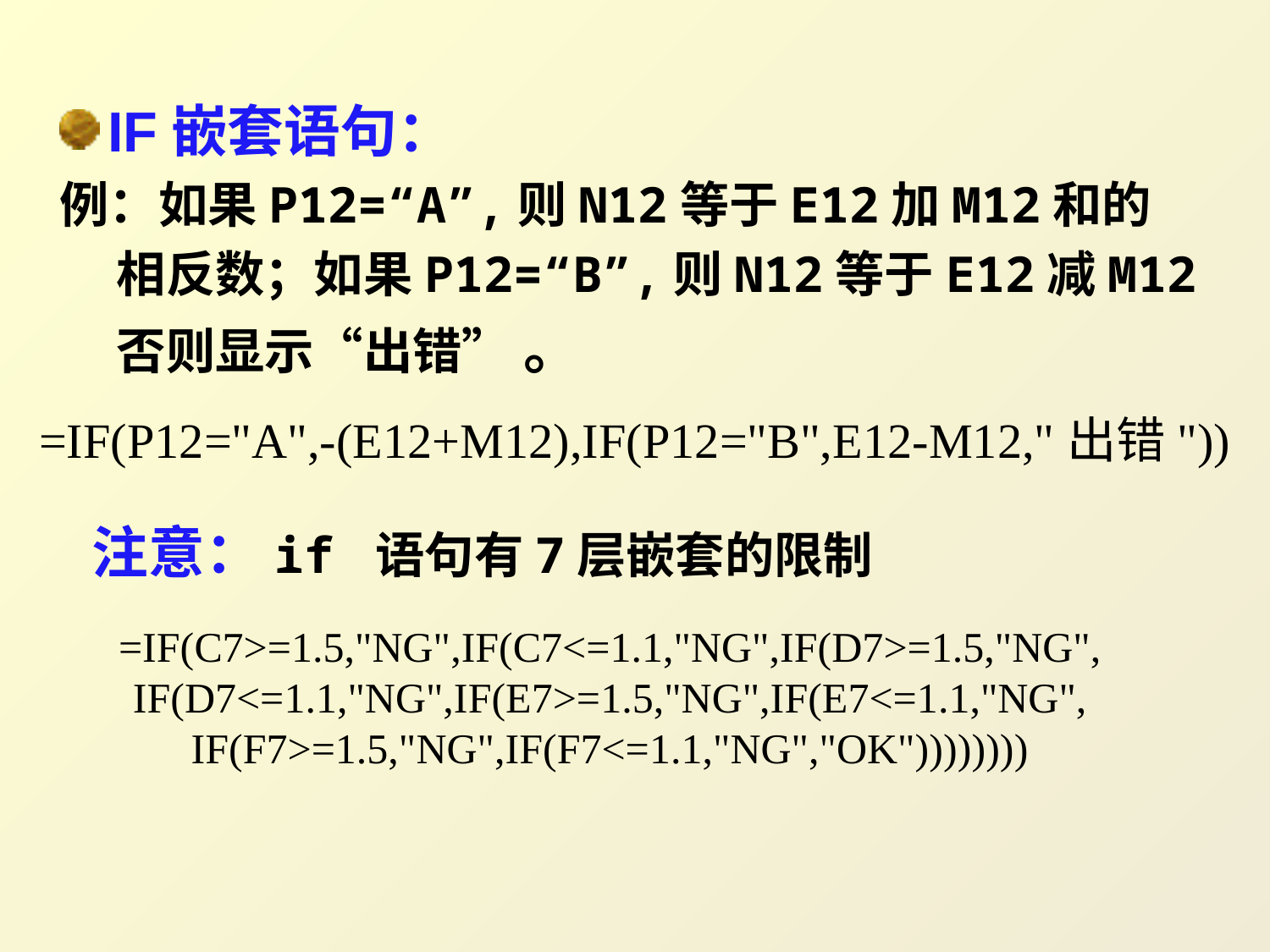

IF嵌套语句：
例：如果P12=“A”,则N12等于E12加M12和的
    相反数；如果P12=“B”,则N12等于E12减M12
    否则显示“出错” 。
=IF(P12="A",-(E12+M12),IF(P12="B",E12-M12,"出错"))
 注意：if 语句有7层嵌套的限制
=IF(C7>=1.5,"NG",IF(C7<=1.1,"NG",IF(D7>=1.5,"NG",
IF(D7<=1.1,"NG",IF(E7>=1.5,"NG",IF(E7<=1.1,"NG",
IF(F7>=1.5,"NG",IF(F7<=1.1,"NG","OK"))))))))